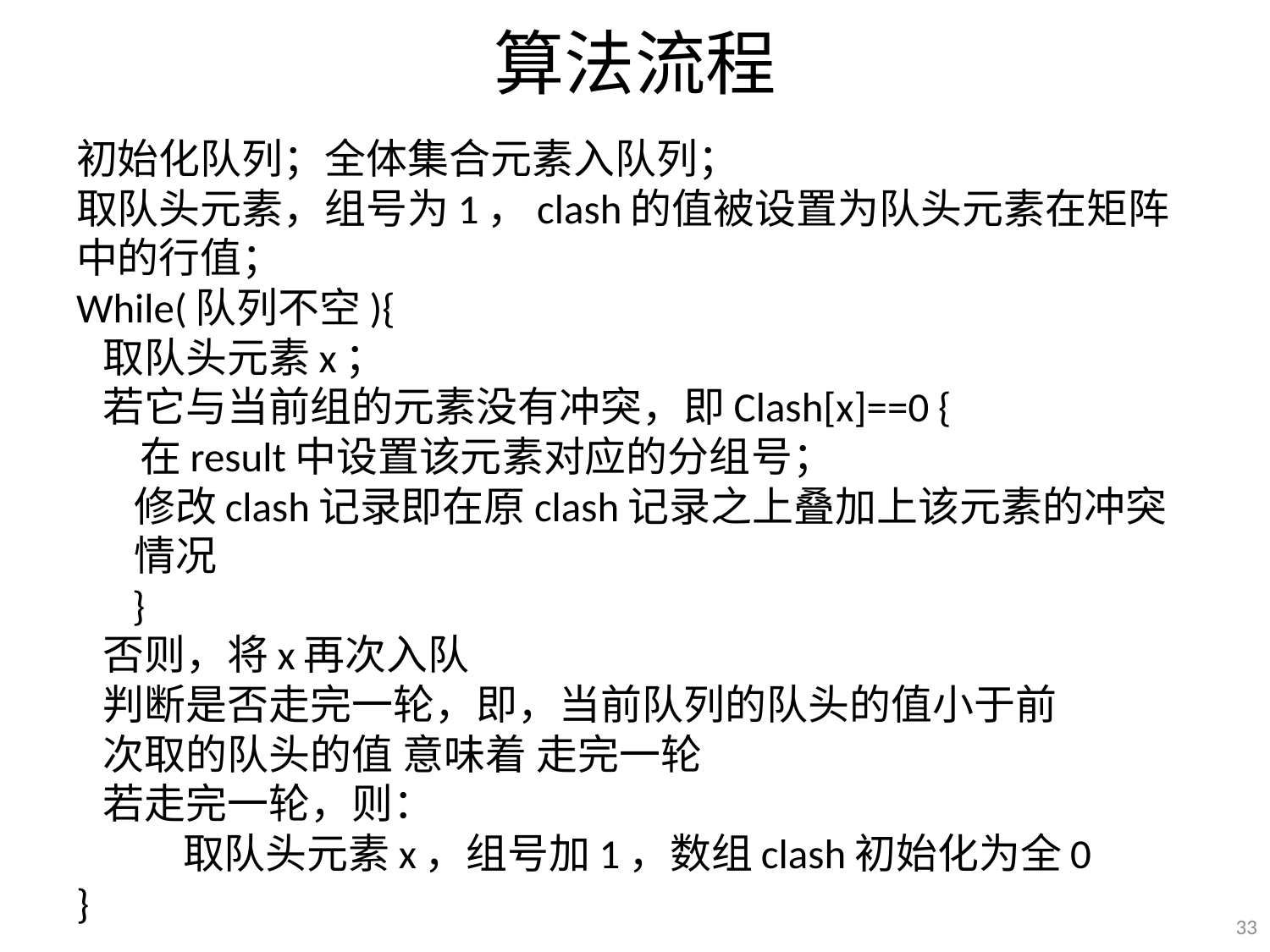

# 算法流程
初始化队列；全体集合元素入队列；
取队头元素，组号为1，clash的值被设置为队头元素在矩阵中的行值；
While(队列不空){
  取队头元素x；
  若它与当前组的元素没有冲突，即Clash[x]==0 {
      在result中设置该元素对应的分组号；
修改clash记录即在原clash记录之上叠加上该元素的冲突情况
      }
  否则，将x再次入队
  判断是否走完一轮，即，当前队列的队头的值小于前
  次取的队头的值 意味着 走完一轮
  若走完一轮，则：
	取队头元素x，组号加1，数组clash初始化为全0
}
33